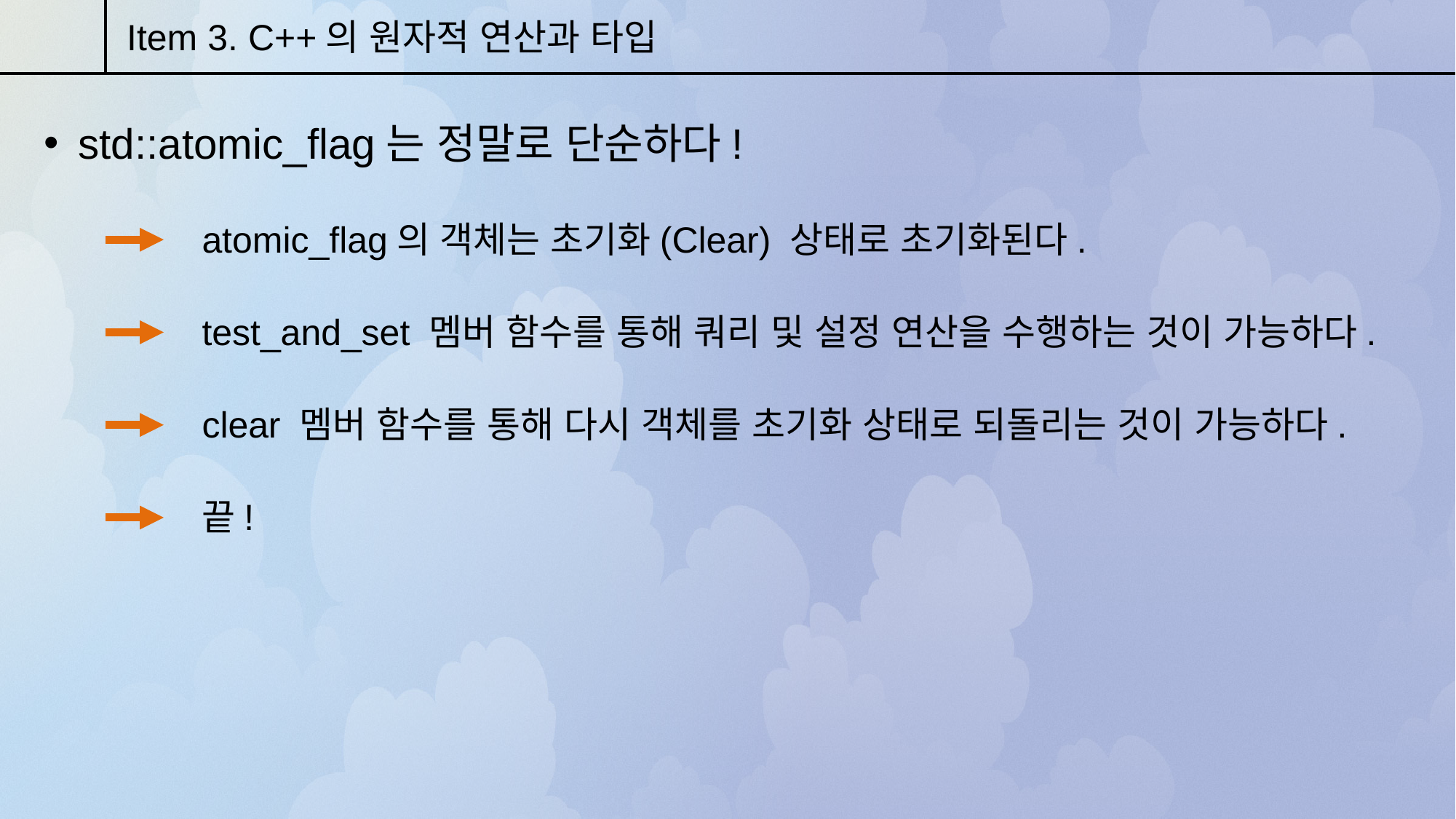

Item 3. C++의 원자적 연산과 타입
std::atomic_flag는 정말로 단순하다!
atomic_flag의 객체는 초기화(Clear) 상태로 초기화된다.
test_and_set 멤버 함수를 통해 쿼리 및 설정 연산을 수행하는 것이 가능하다.
clear 멤버 함수를 통해 다시 객체를 초기화 상태로 되돌리는 것이 가능하다.
끝!